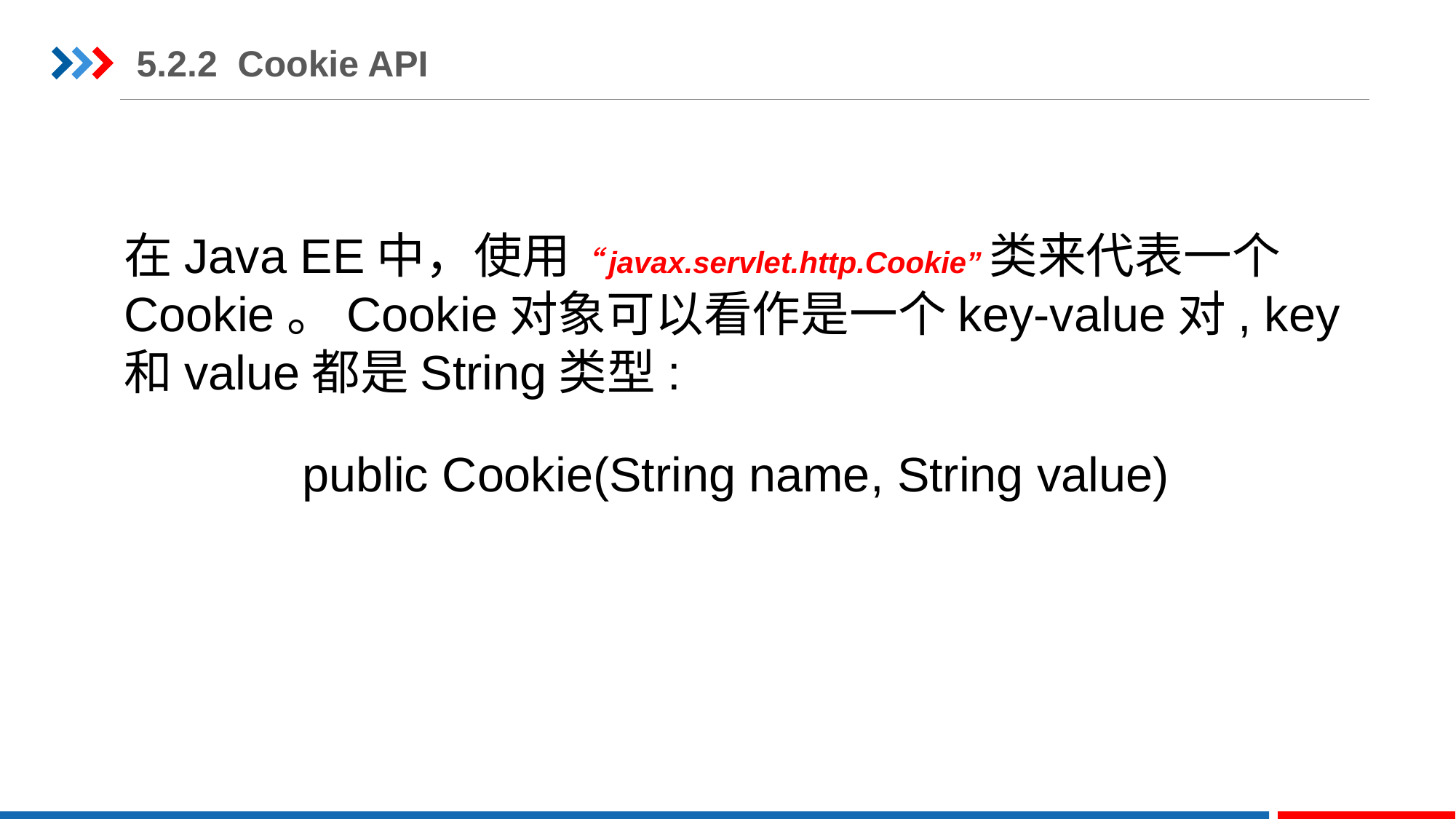

5.2.2  Cookie API
在Java EE中，使用“javax.servlet.http.Cookie”类来代表一个Cookie。Cookie对象可以看作是一个key-value对, key和value都是String类型:

public Cookie(String name, String value)